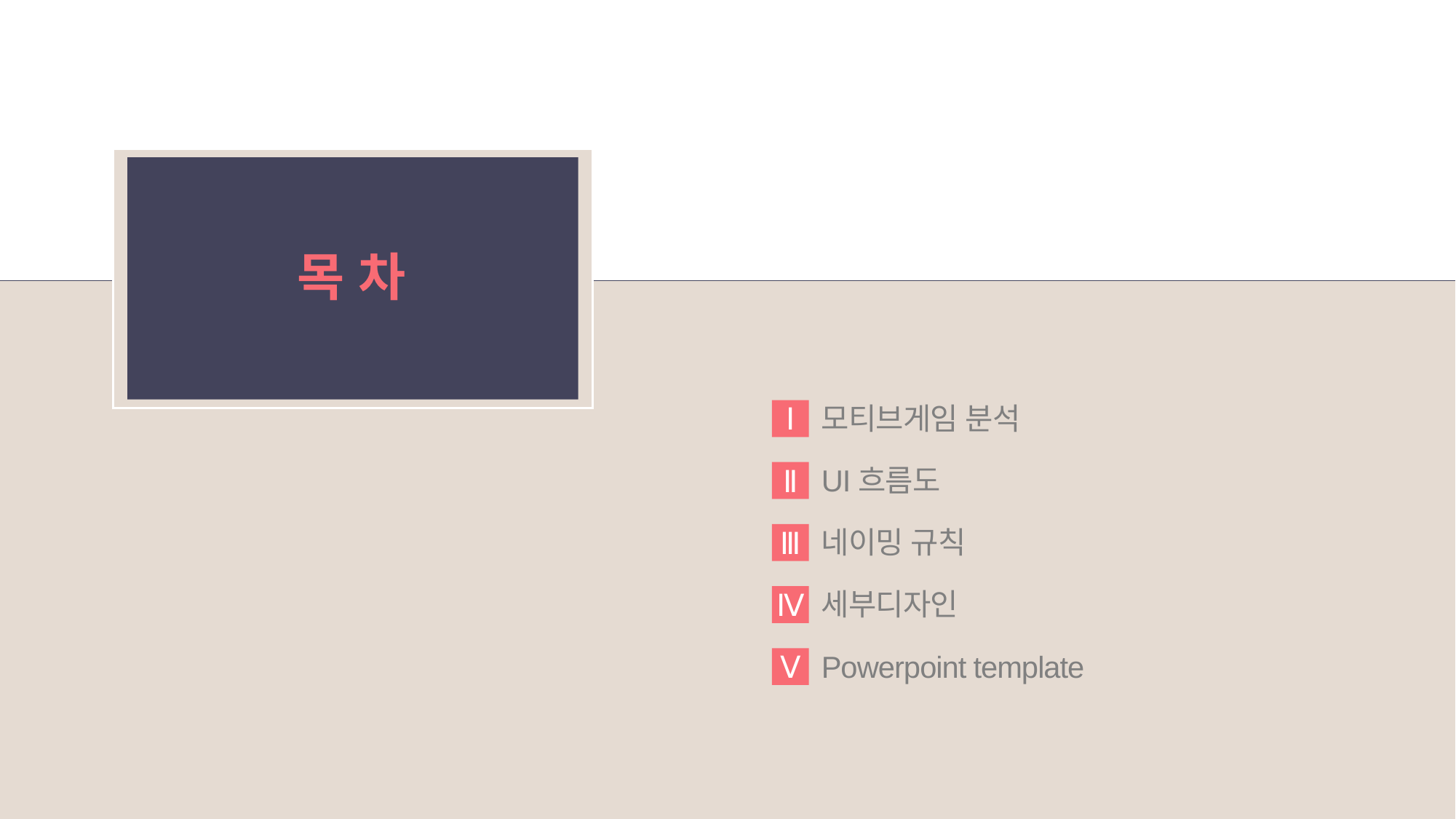

목 차
모티브게임 분석
Ⅰ
UI흐름도
Ⅱ
네이밍 규칙
Ⅲ
세부디자인
Ⅳ
Powerpoint template
Ⅴ